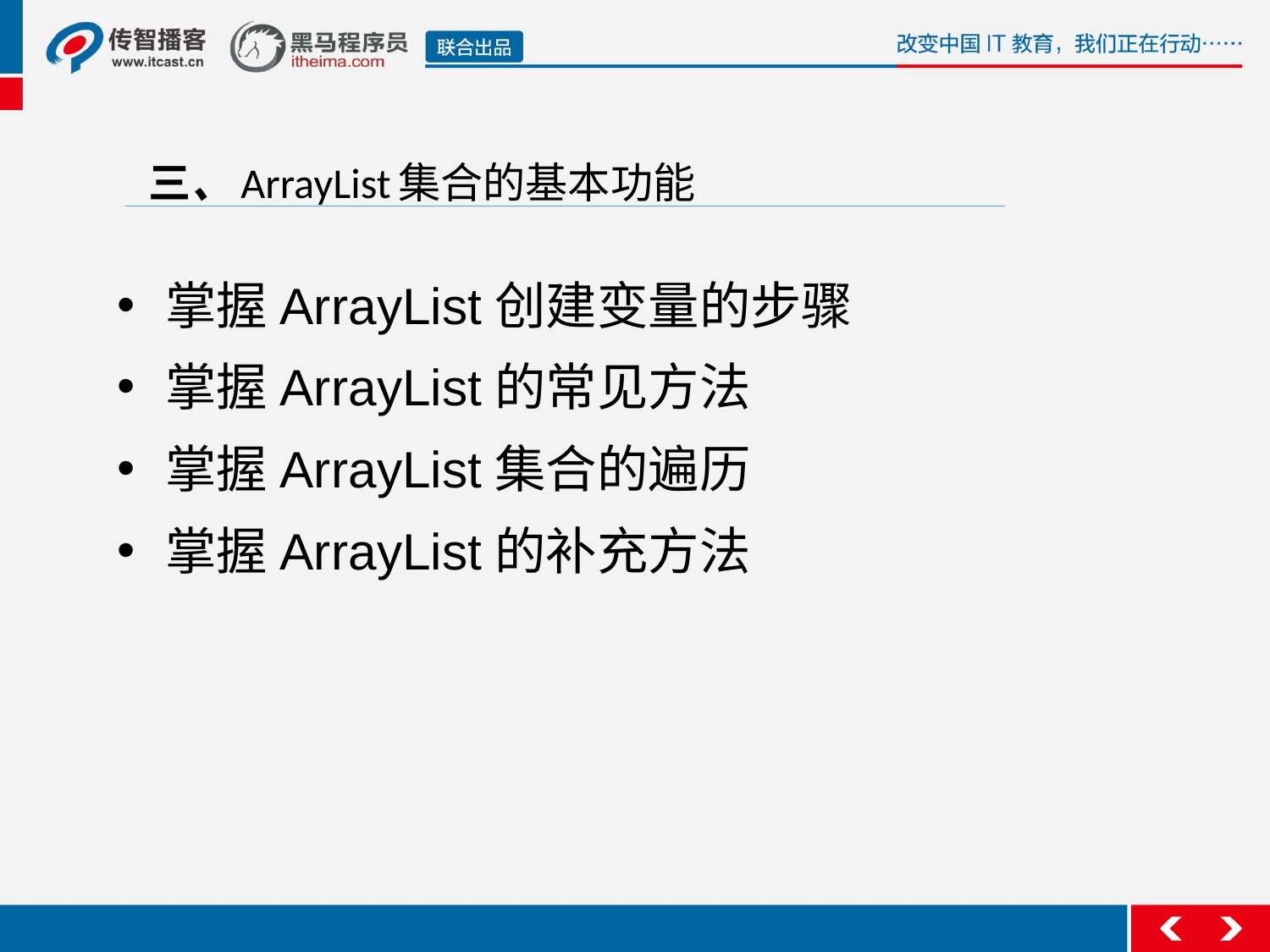

三、ArrayList集合的基本功能
掌握ArrayList创建变量的步骤
掌握ArrayList的常见方法
掌握ArrayList集合的遍历
掌握ArrayList的补充方法